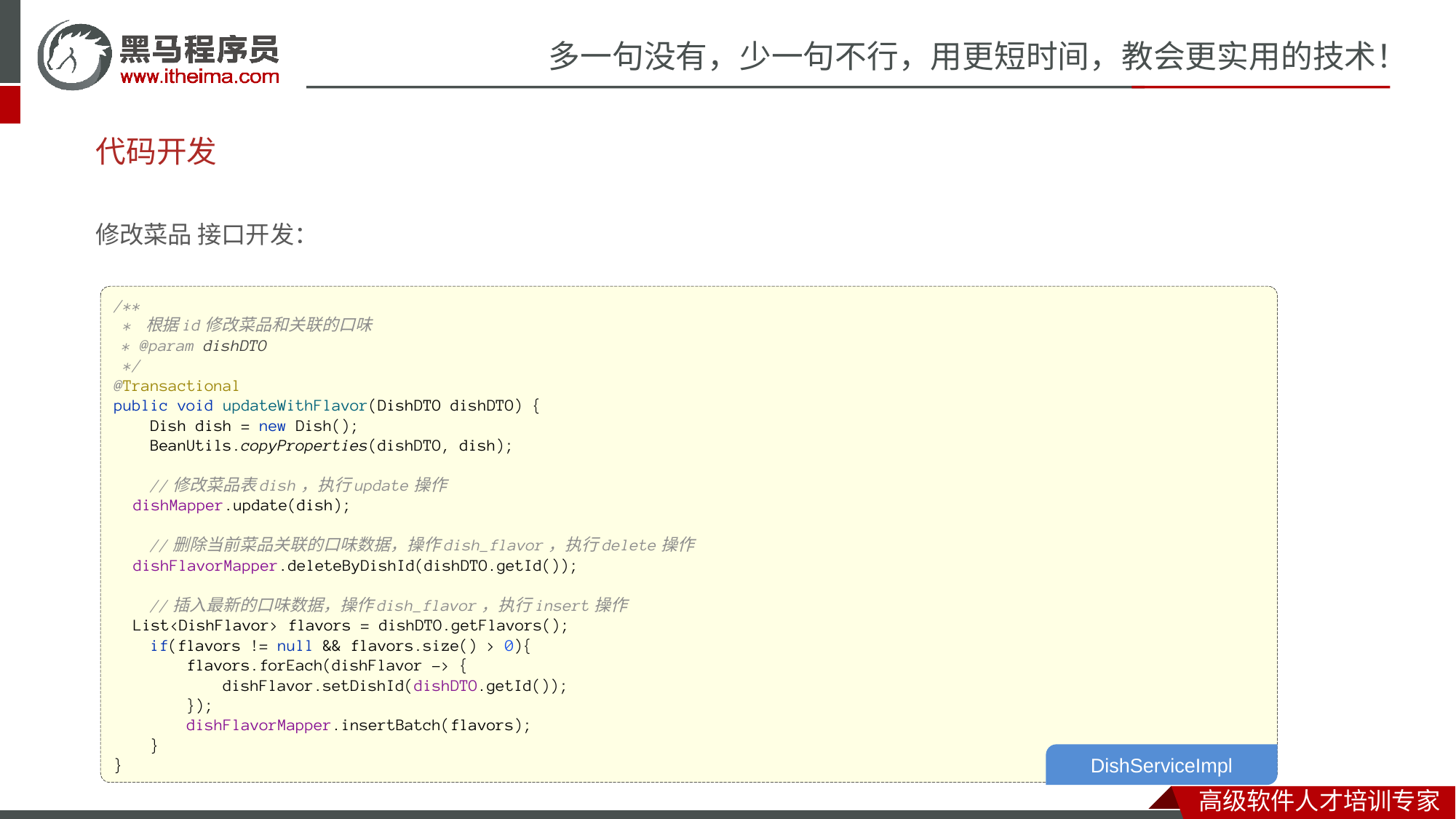

# 代码开发
修改菜品 接口开发：
/**
 * 根据id修改菜品和关联的口味
 * @param dishDTO
 */
@Transactional
public void updateWithFlavor(DishDTO dishDTO) {
    Dish dish = new Dish();
    BeanUtils.copyProperties(dishDTO, dish);
    //修改菜品表dish，执行update操作
    dishMapper.update(dish);
    //删除当前菜品关联的口味数据，操作dish_flavor，执行delete操作
    dishFlavorMapper.deleteByDishId(dishDTO.getId());
    //插入最新的口味数据，操作dish_flavor，执行insert操作
    List<DishFlavor> flavors = dishDTO.getFlavors();
    if(flavors != null && flavors.size() > 0){
        flavors.forEach(dishFlavor -> {
            dishFlavor.setDishId(dishDTO.getId());
        });
        dishFlavorMapper.insertBatch(flavors);
    }
}
DishServiceImpl